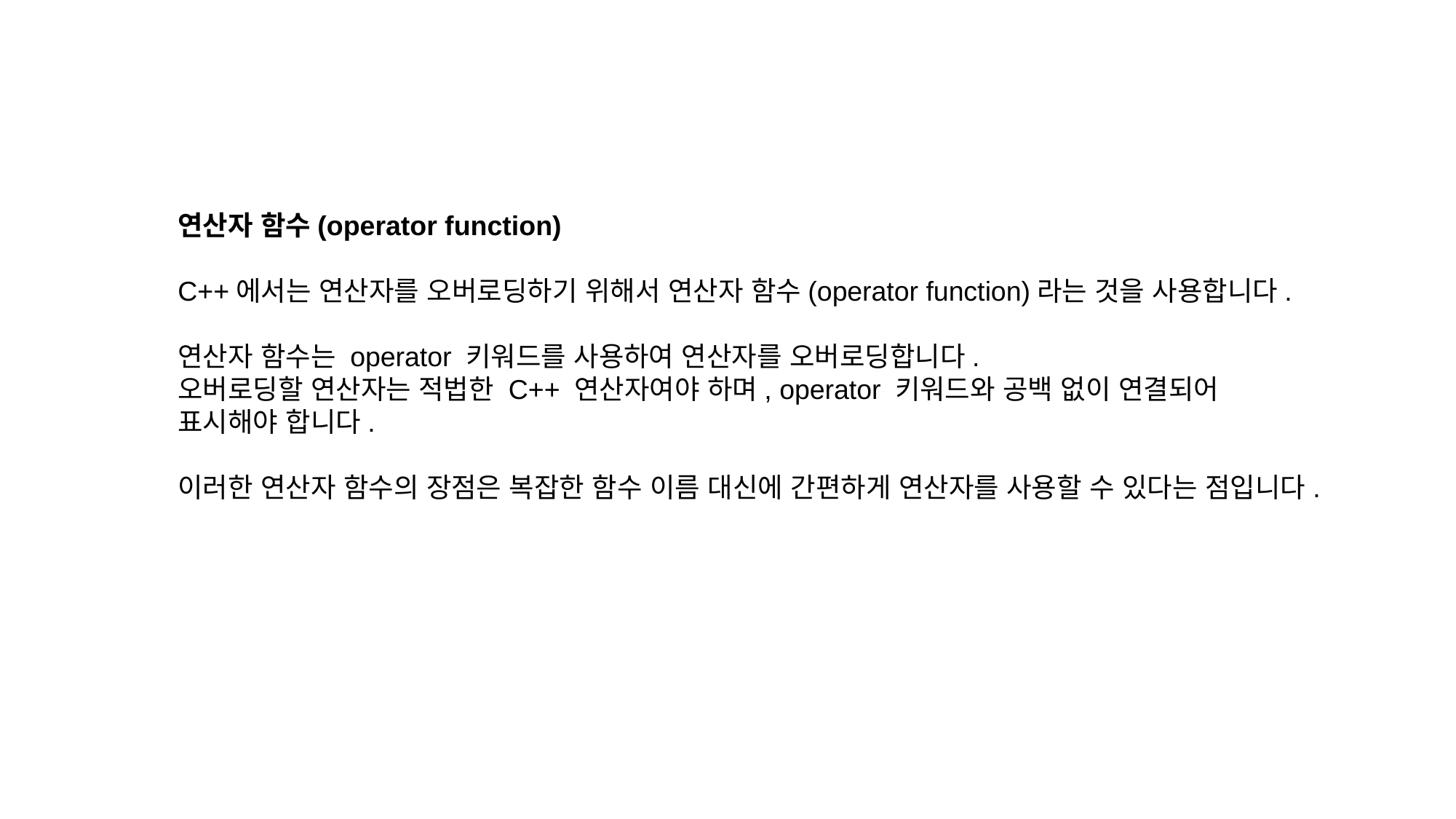

연산자 함수(operator function)

C++에서는 연산자를 오버로딩하기 위해서 연산자 함수(operator function)라는 것을 사용합니다.

연산자 함수는 operator 키워드를 사용하여 연산자를 오버로딩합니다.
오버로딩할 연산자는 적법한 C++ 연산자여야 하며, operator 키워드와 공백 없이 연결되어 표시해야 합니다.

이러한 연산자 함수의 장점은 복잡한 함수 이름 대신에 간편하게 연산자를 사용할 수 있다는 점입니다.